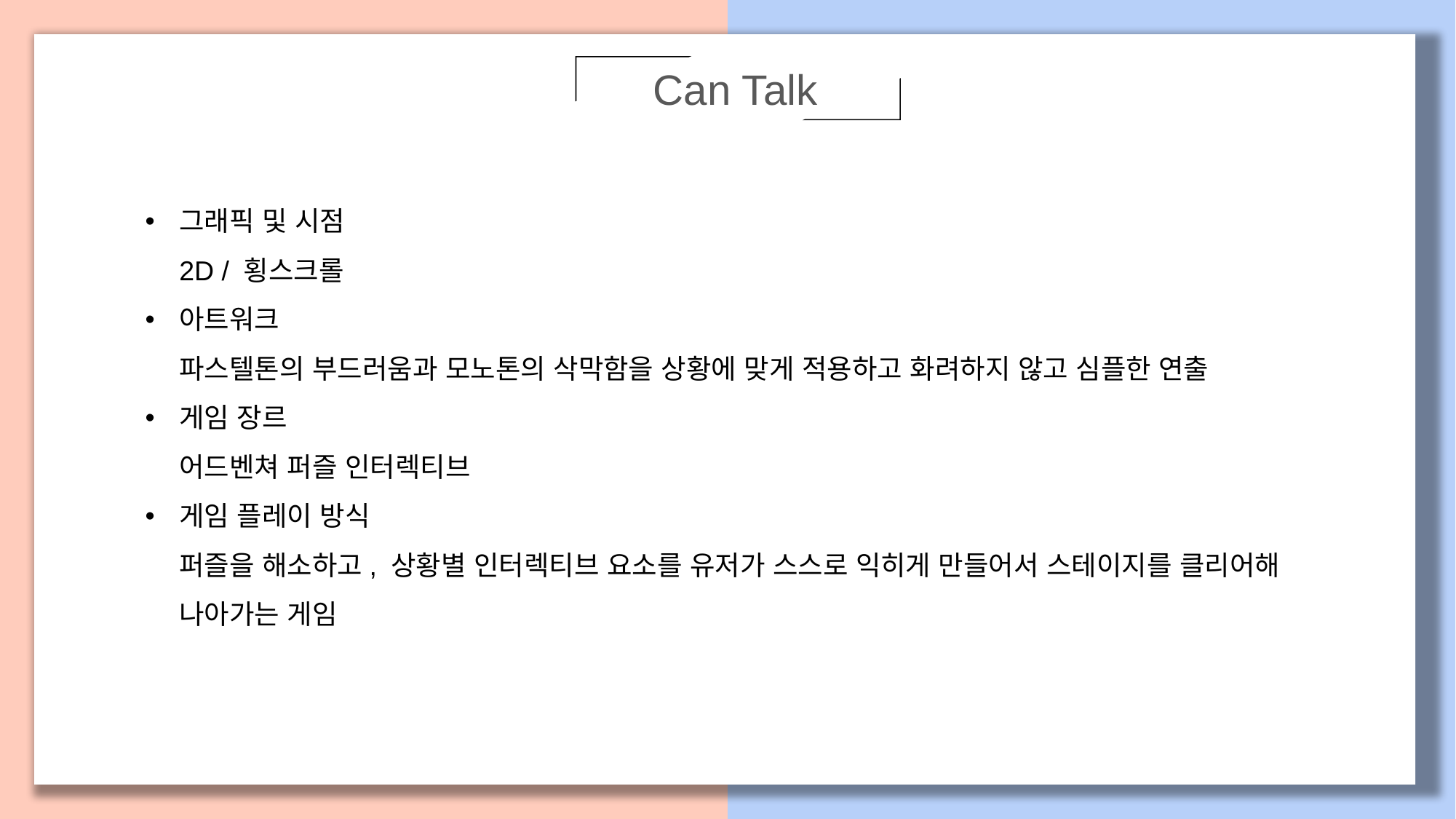

Can Talk

그래픽 및 시점
2D / 횡스크롤
아트워크
파스텔톤의 부드러움과 모노톤의 삭막함을 상황에 맞게 적용하고 화려하지 않고 심플한 연출
게임 장르
어드벤쳐 퍼즐 인터렉티브
게임 플레이 방식
퍼즐을 해소하고, 상황별 인터렉티브 요소를 유저가 스스로 익히게 만들어서 스테이지를 클리어해 나아가는 게임